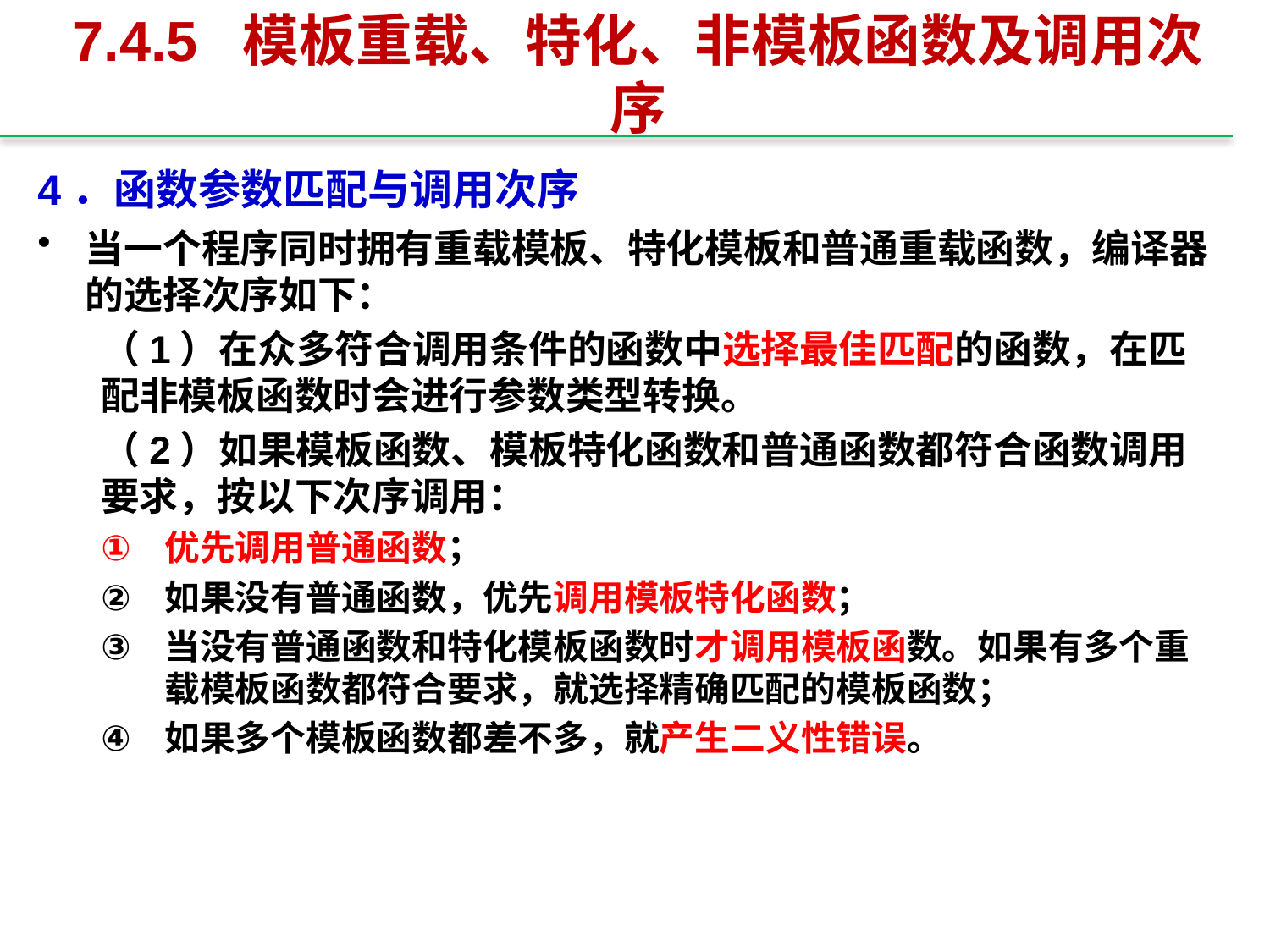

# 7.4.5  模板重载、特化、非模板函数及调用次序
4．函数参数匹配与调用次序
当一个程序同时拥有重载模板、特化模板和普通重载函数，编译器的选择次序如下：
（1）在众多符合调用条件的函数中选择最佳匹配的函数，在匹配非模板函数时会进行参数类型转换。
（2）如果模板函数、模板特化函数和普通函数都符合函数调用要求，按以下次序调用：
优先调用普通函数；
如果没有普通函数，优先调用模板特化函数；
当没有普通函数和特化模板函数时才调用模板函数。如果有多个重载模板函数都符合要求，就选择精确匹配的模板函数；
如果多个模板函数都差不多，就产生二义性错误。